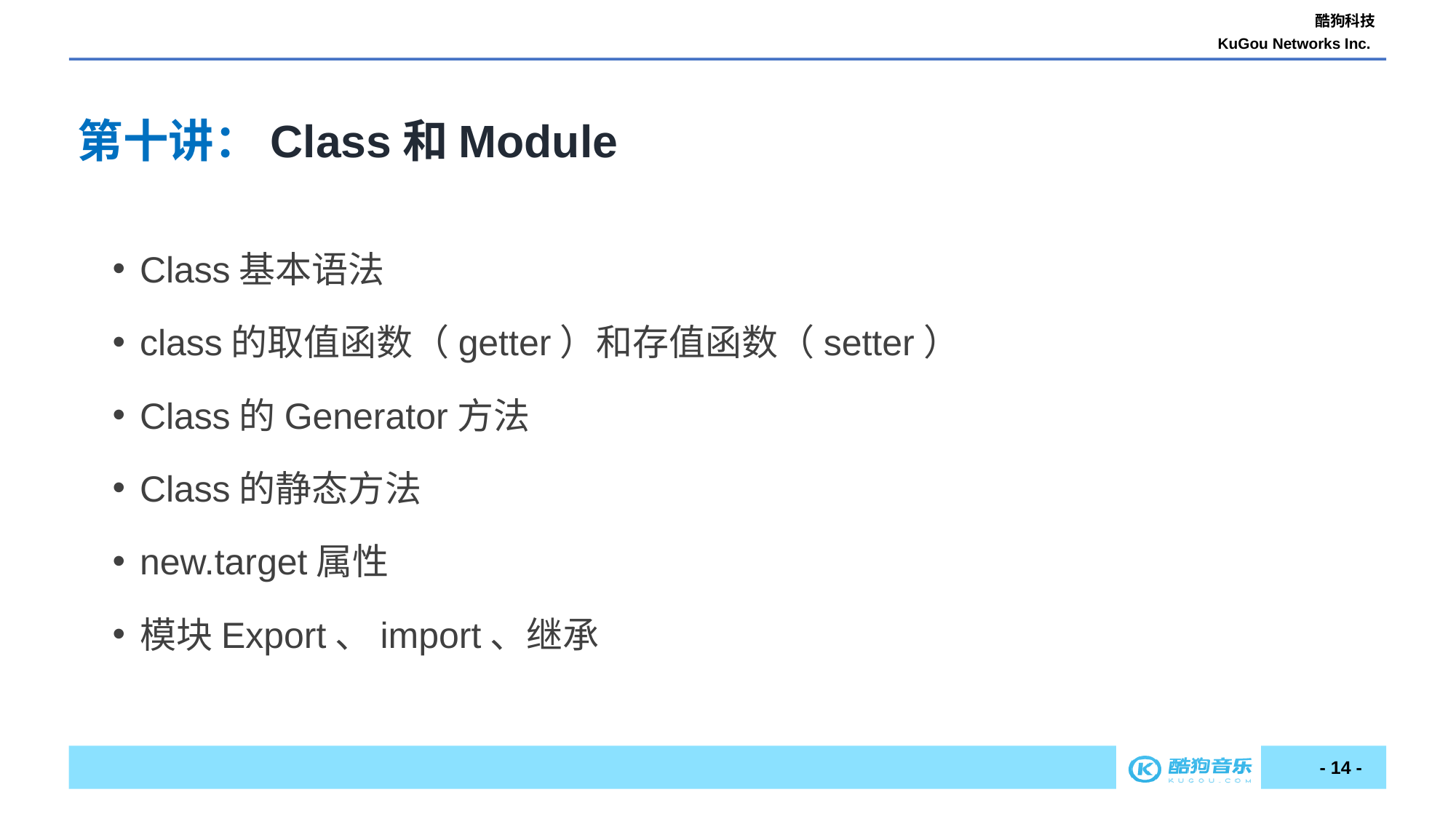

第十讲：Class和Module
Class基本语法
class的取值函数（getter）和存值函数（setter）
Class的Generator方法
Class的静态方法
new.target属性
模块Export、import、继承